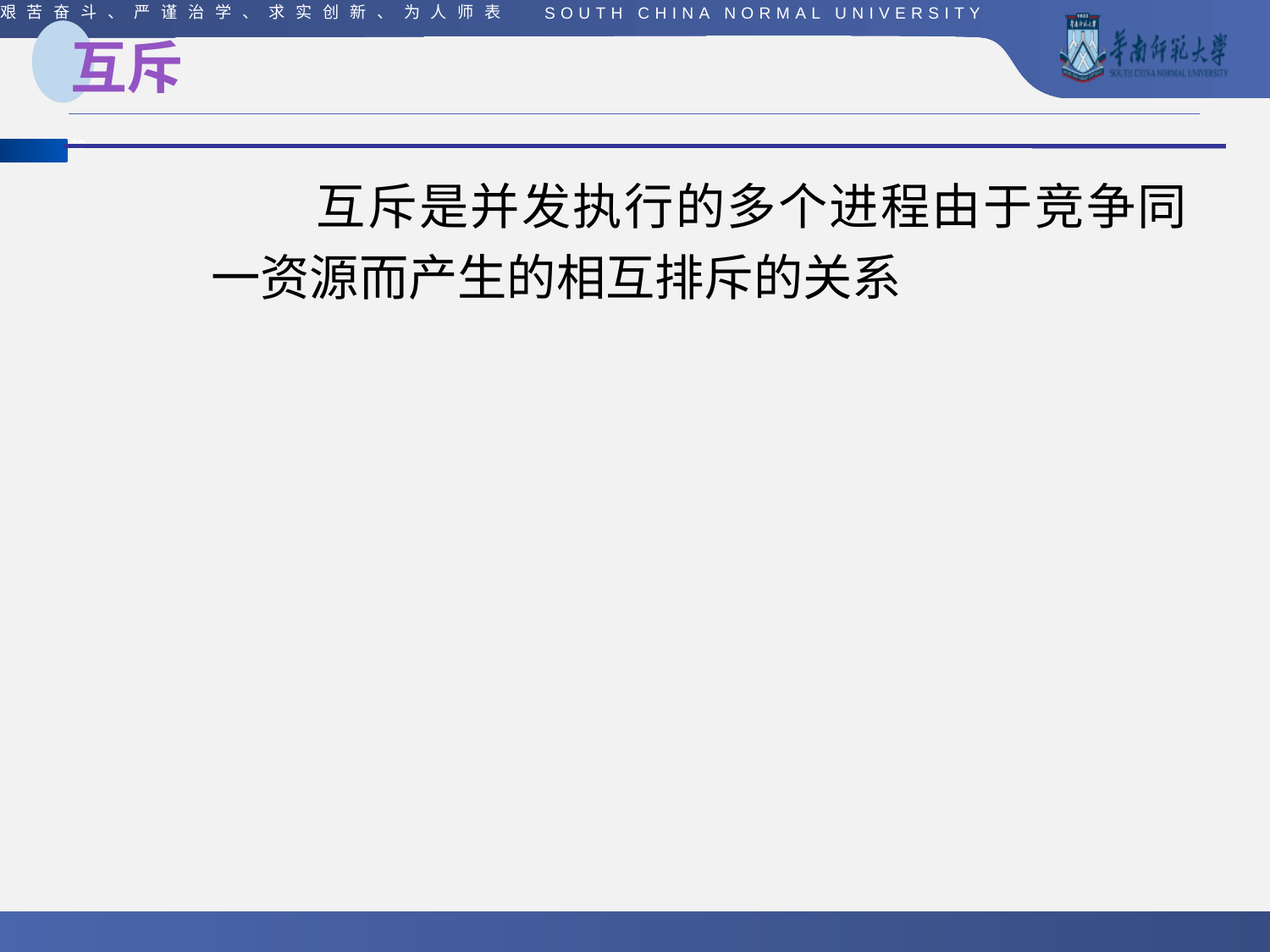

# 互斥
       互斥是并发执行的多个进程由于竞争同一资源而产生的相互排斥的关系

30